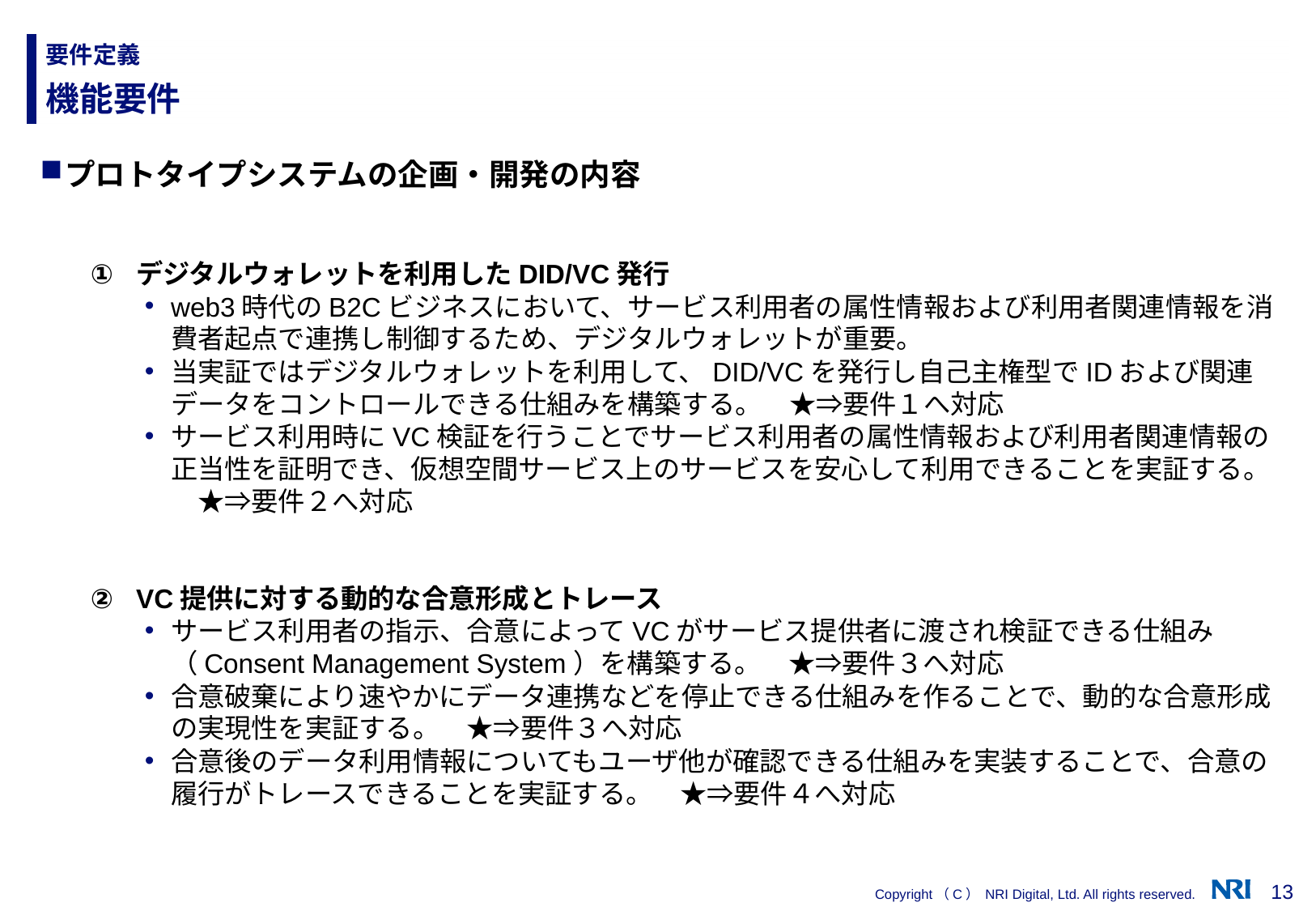

# 要件定義
機能要件
プロトタイプシステムの企画・開発の内容

デジタルウォレットを利用したDID/VC発行
web3時代のB2Cビジネスにおいて、サービス利用者の属性情報および利用者関連情報を消費者起点で連携し制御するため、デジタルウォレットが重要。
当実証ではデジタルウォレットを利用して、DID/VCを発行し自己主権型でIDおよび関連データをコントロールできる仕組みを構築する。　★⇒要件１へ対応
サービス利用時にVC検証を行うことでサービス利用者の属性情報および利用者関連情報の正当性を証明でき、仮想空間サービス上のサービスを安心して利用できることを実証する。　★⇒要件２へ対応

VC提供に対する動的な合意形成とトレース
サービス利用者の指示、合意によってVCがサービス提供者に渡され検証できる仕組み（Consent Management System）を構築する。　★⇒要件３へ対応
合意破棄により速やかにデータ連携などを停止できる仕組みを作ることで、動的な合意形成の実現性を実証する。　★⇒要件３へ対応
合意後のデータ利用情報についてもユーザ他が確認できる仕組みを実装することで、合意の履行がトレースできることを実証する。　★⇒要件４へ対応